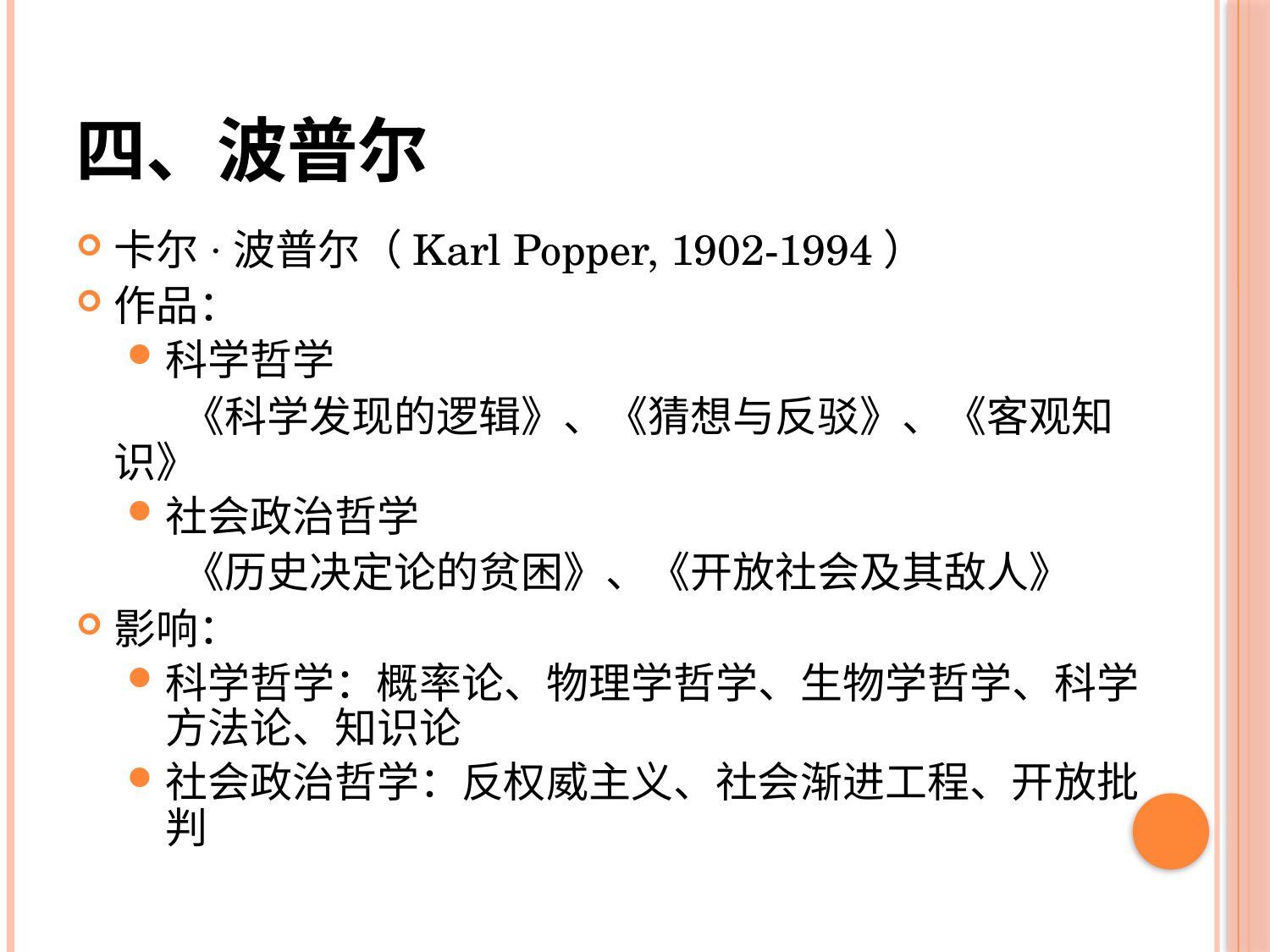

# 四、波普尔
卡尔·波普尔（Karl Popper, 1902-1994）
作品：
科学哲学
　　　《科学发现的逻辑》、《猜想与反驳》、《客观知识》
社会政治哲学
　　　《历史决定论的贫困》、《开放社会及其敌人》
影响：
科学哲学：概率论、物理学哲学、生物学哲学、科学方法论、知识论
社会政治哲学：反权威主义、社会渐进工程、开放批判